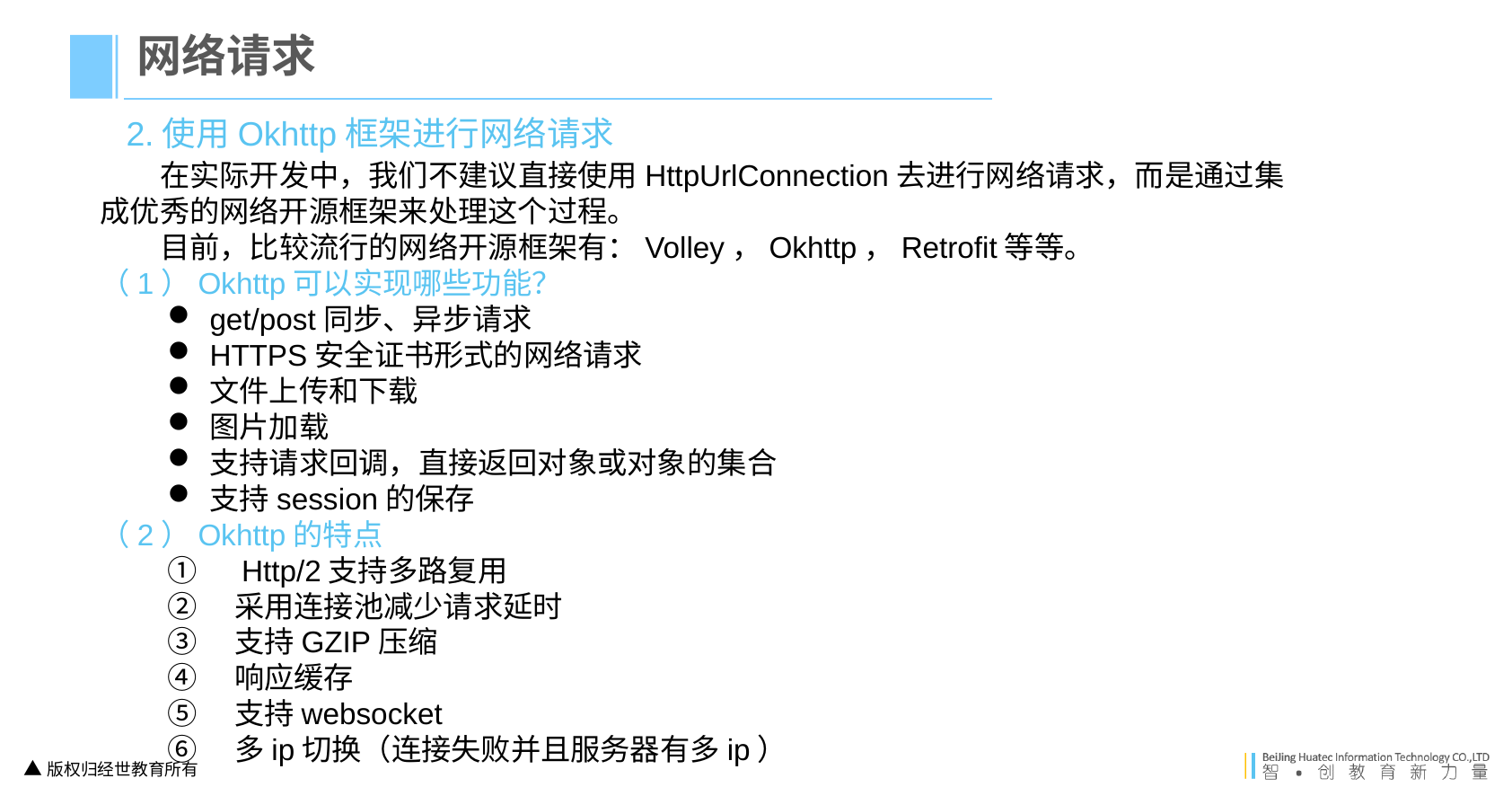

网络请求

2.使用Okhttp框架进行网络请求
在实际开发中，我们不建议直接使用HttpUrlConnection去进行网络请求，而是通过集成优秀的网络开源框架来处理这个过程。
目前，比较流行的网络开源框架有：Volley，Okhttp，Retrofit等等。
（1）Okhttp可以实现哪些功能？
get/post同步、异步请求
HTTPS安全证书形式的网络请求
文件上传和下载
图片加载
支持请求回调，直接返回对象或对象的集合
支持session的保存
（2）Okhttp的特点
①　Http/2支持多路复用
②　采用连接池减少请求延时
③　支持GZIP压缩
④　响应缓存
⑤　支持websocket
⑥　多ip切换（连接失败并且服务器有多ip）